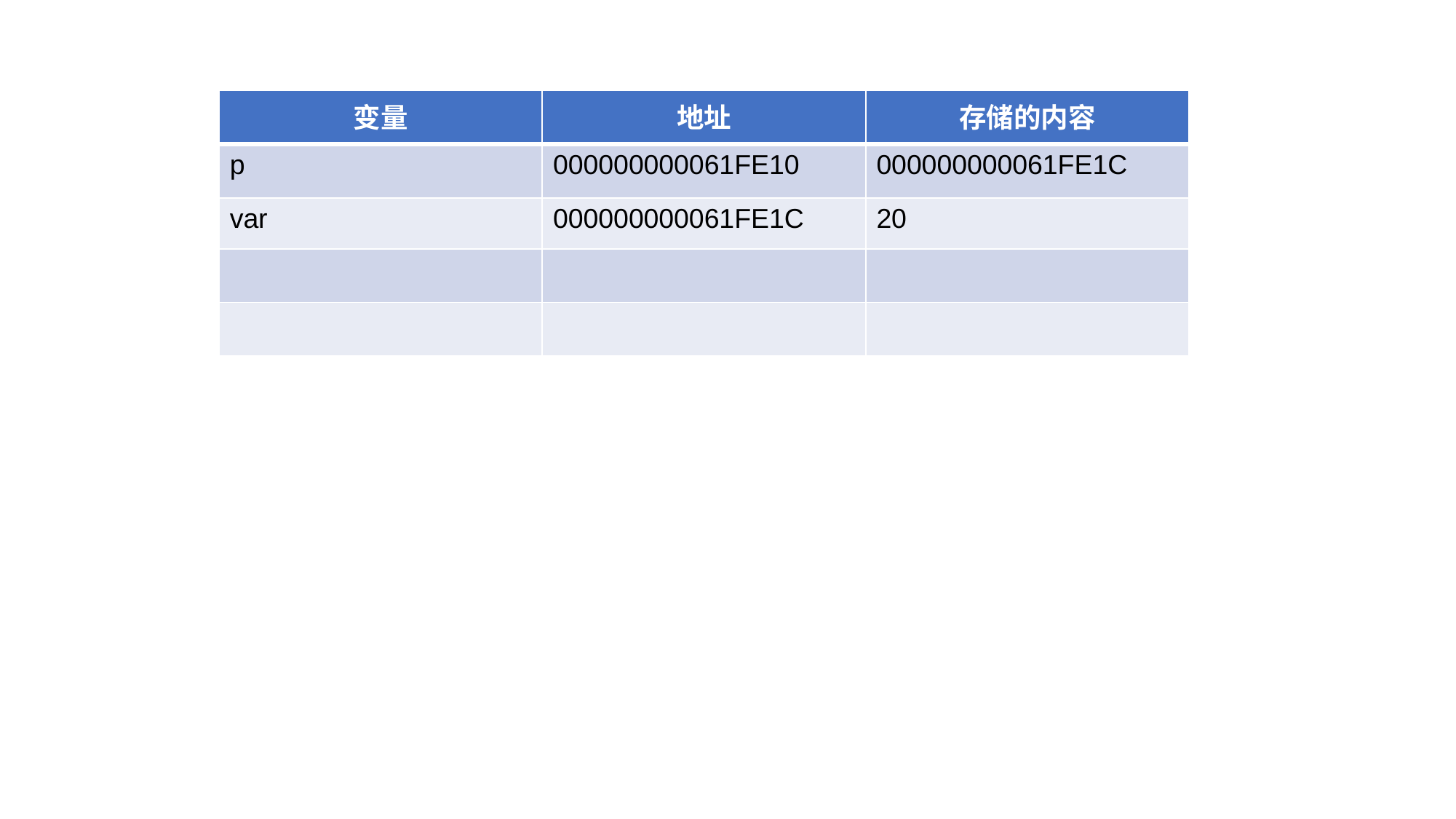

| 变量 | 地址 | 存储的内容 |
| --- | --- | --- |
| p | 000000000061FE10 | 000000000061FE1C |
| var | 000000000061FE1C | 20 |
|  |  |  |
|  |  |  |